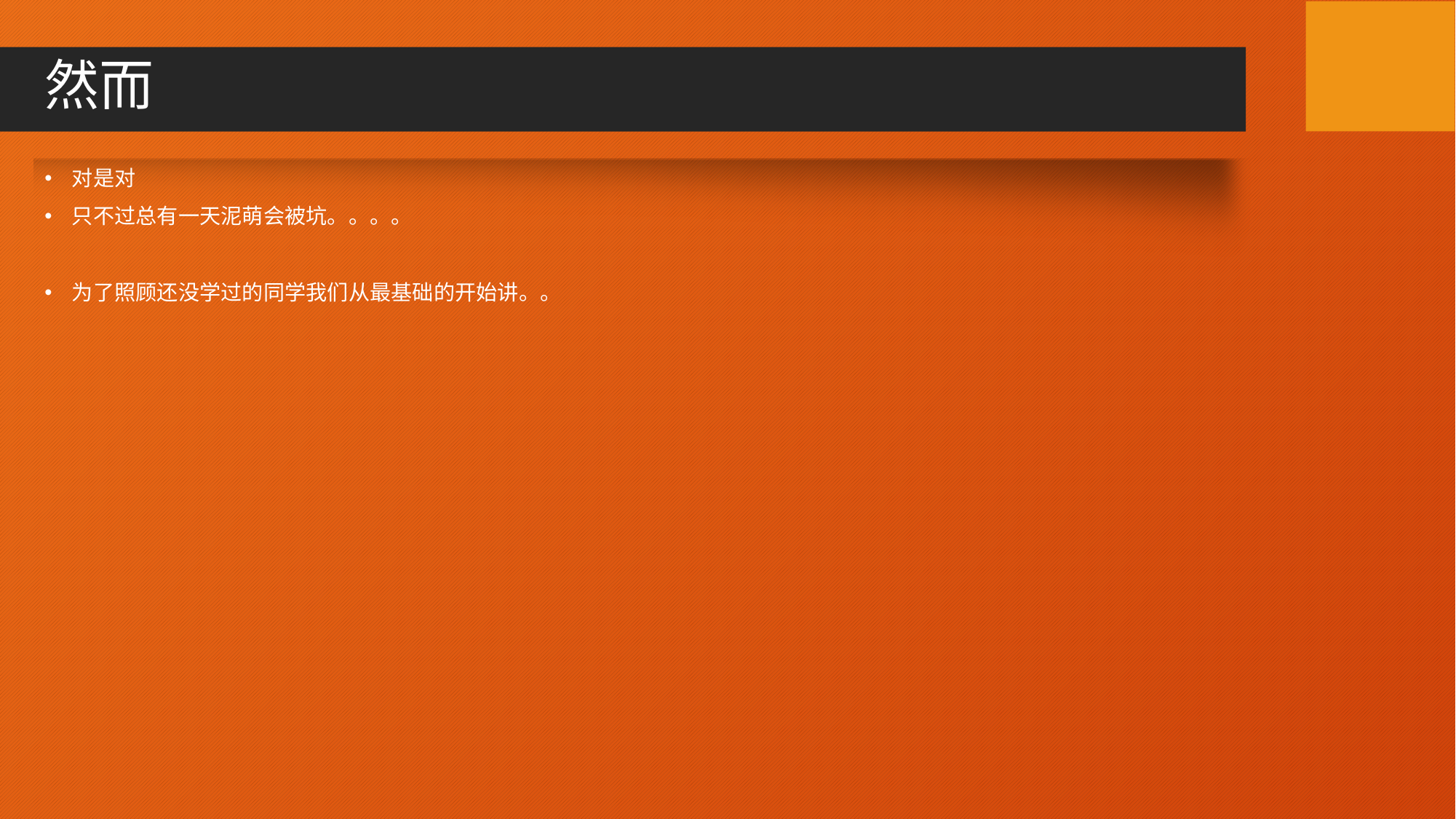

# 然而
对是对
只不过总有一天泥萌会被坑。。。。

为了照顾还没学过的同学我们从最基础的开始讲。。